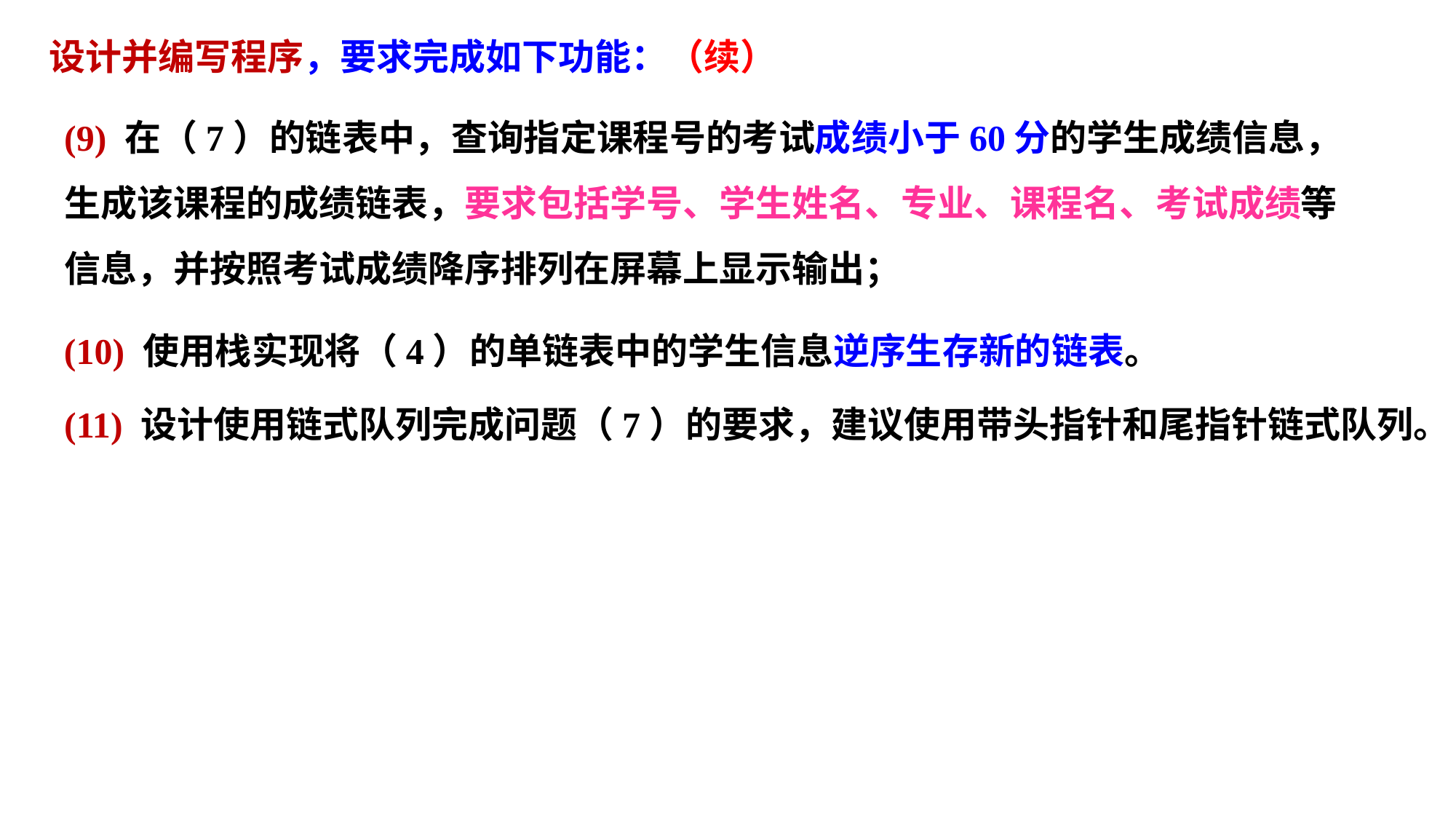

设计并编写程序，要求完成如下功能：（续）
(9) 在（7）的链表中，查询指定课程号的考试成绩小于60分的学生成绩信息，生成该课程的成绩链表，要求包括学号、学生姓名、专业、课程名、考试成绩等信息，并按照考试成绩降序排列在屏幕上显示输出；
(10) 使用栈实现将（4）的单链表中的学生信息逆序生存新的链表。
(11) 设计使用链式队列完成问题（7）的要求，建议使用带头指针和尾指针链式队列。